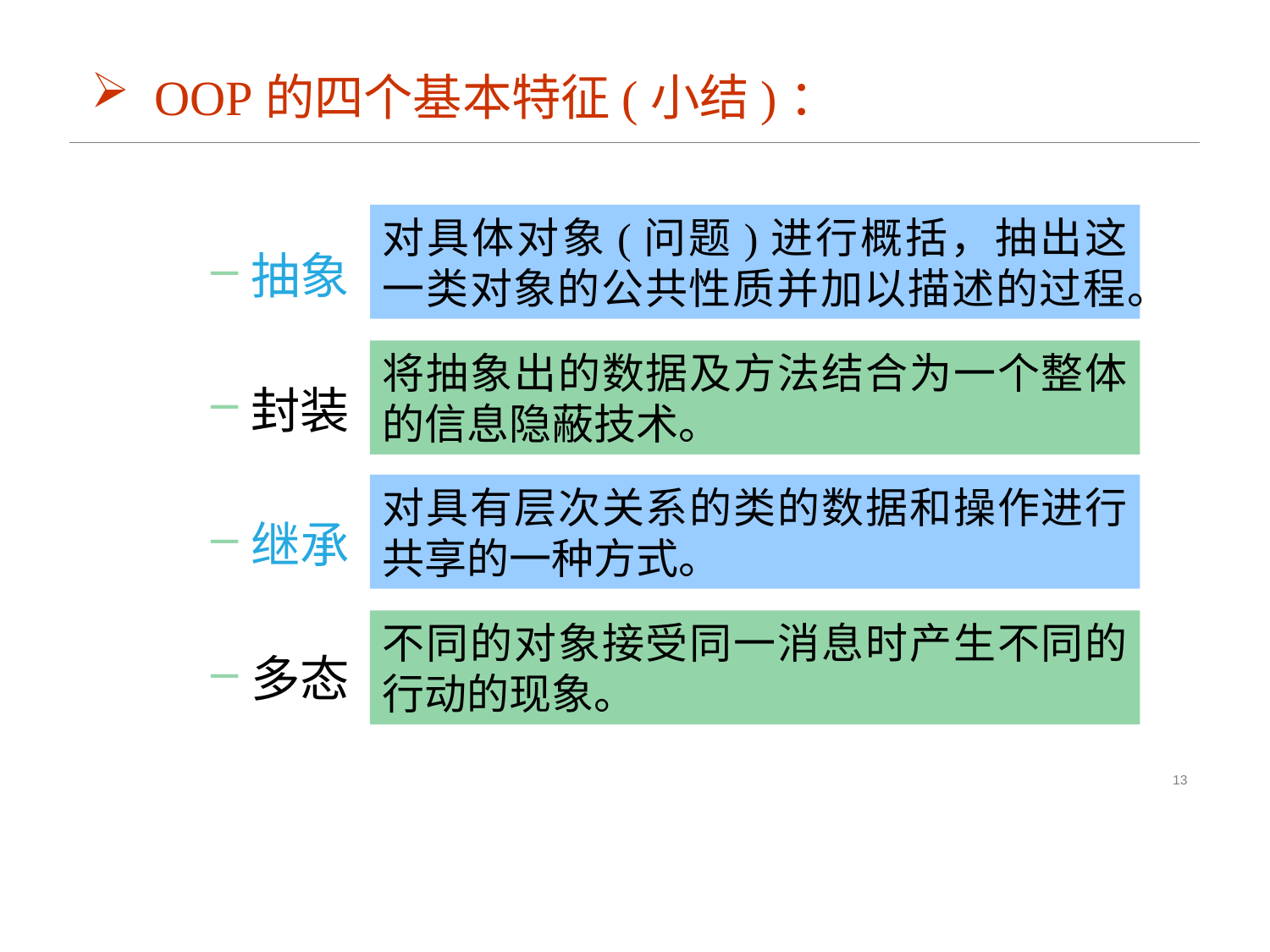

OOP的四个基本特征(小结)：

抽象
封装
继承
多态

对具体对象(问题)进行概括，抽出这一类对象的公共性质并加以描述的过程。
将抽象出的数据及方法结合为一个整体的信息隐蔽技术。
对具有层次关系的类的数据和操作进行共享的一种方式。
不同的对象接受同一消息时产生不同的行动的现象。
13